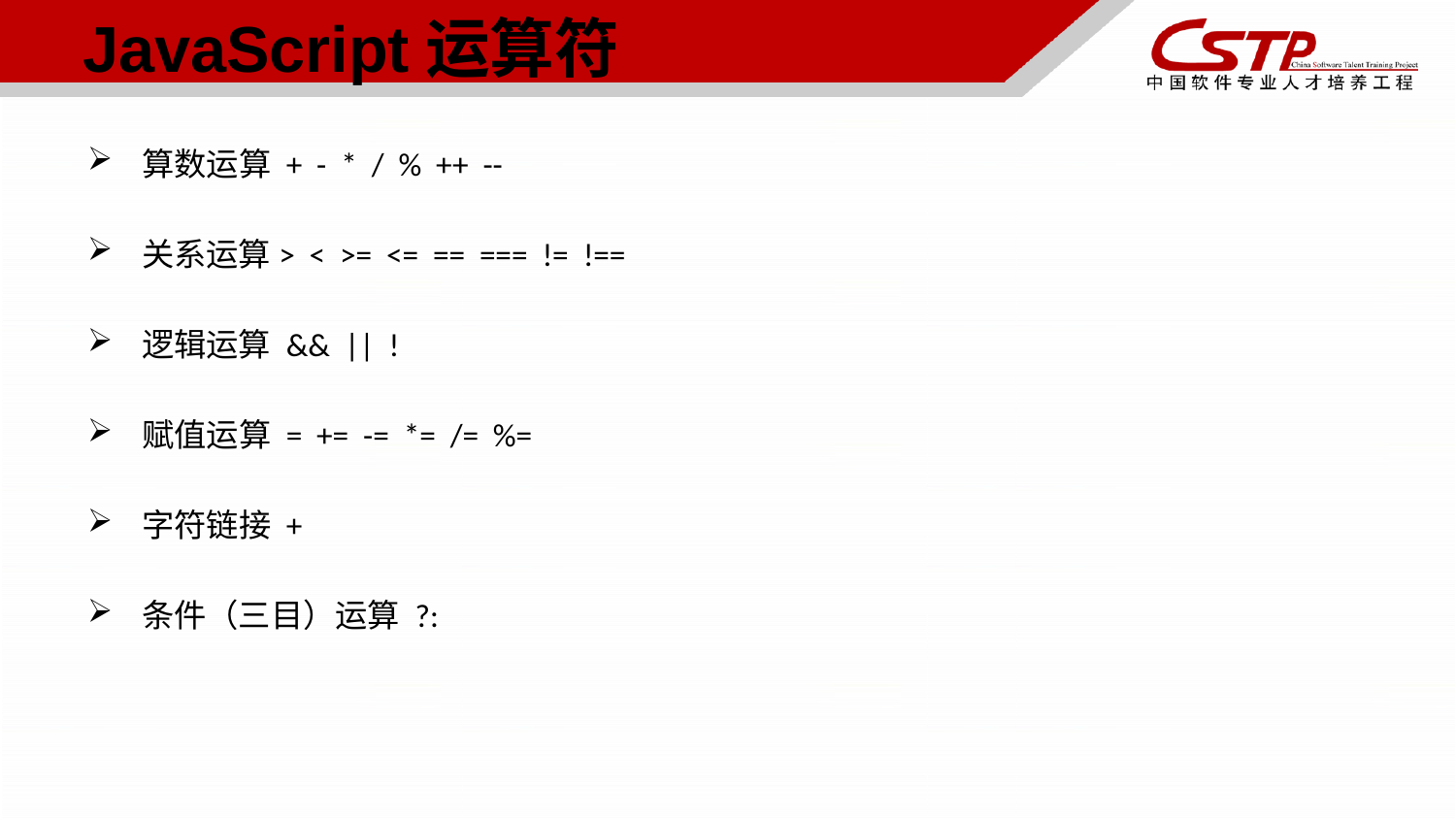

# JavaScript运算符
算数运算 +  -  *  /  %  ++  --

关系运算>  <  >=  <=  ==  ===  !=  !==

逻辑运算 &&  ||  !

赋值运算 =  +=  -=  *=  /=  %=

字符链接 +

条件（三目）运算 ?: